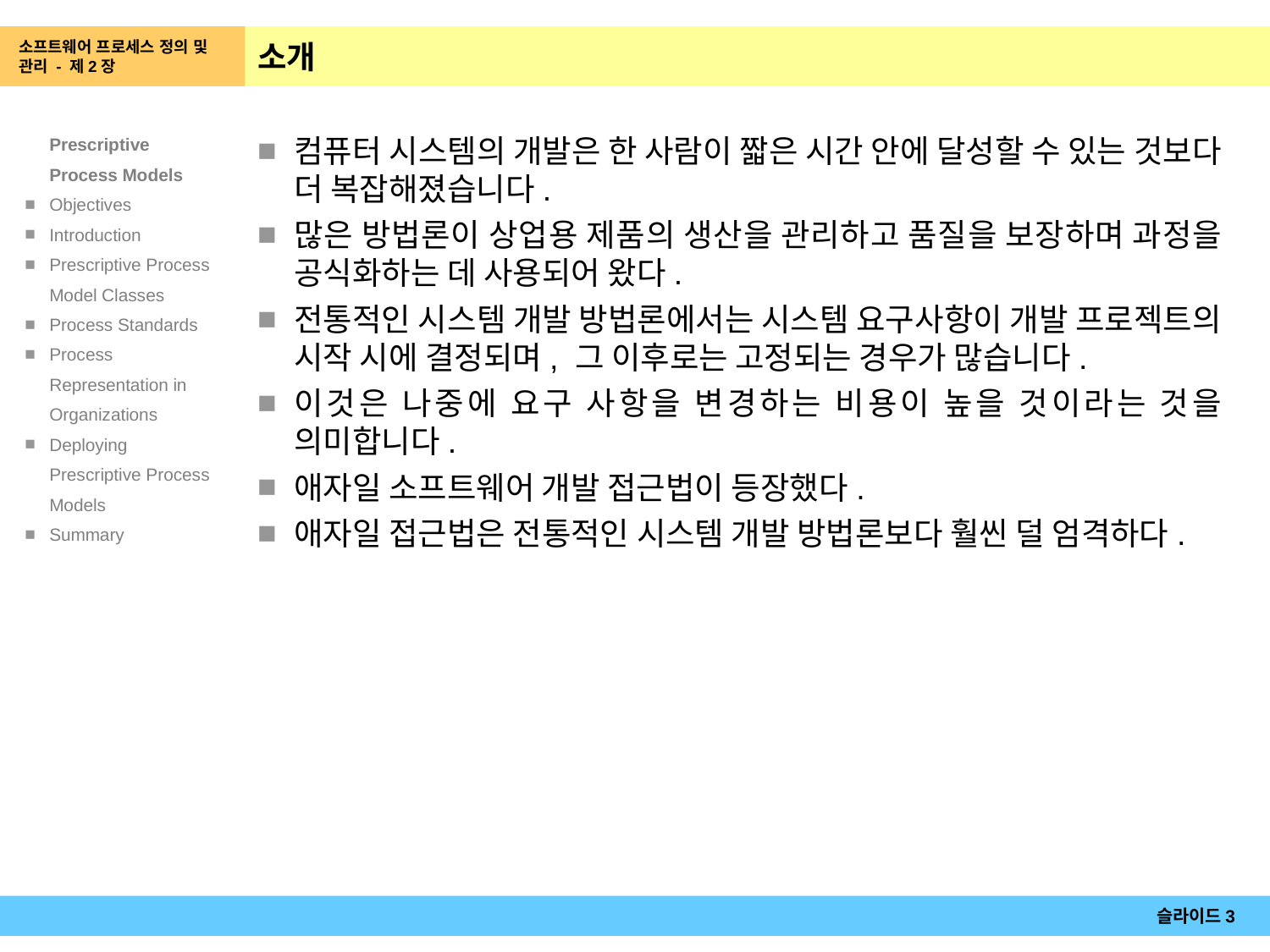

소프트웨어 프로세스 정의 및 관리 - 제2장
# 소개
컴퓨터 시스템의 개발은 한 사람이 짧은 시간 안에 달성할 수 있는 것보다 더 복잡해졌습니다.
많은 방법론이 상업용 제품의 생산을 관리하고 품질을 보장하며 과정을 공식화하는 데 사용되어 왔다.
전통적인 시스템 개발 방법론에서는 시스템 요구사항이 개발 프로젝트의 시작 시에 결정되며, 그 이후로는 고정되는 경우가 많습니다.
이것은 나중에 요구 사항을 변경하는 비용이 높을 것이라는 것을 의미합니다.
애자일 소프트웨어 개발 접근법이 등장했다.
애자일 접근법은 전통적인 시스템 개발 방법론보다 훨씬 덜 엄격하다.

슬라이드3